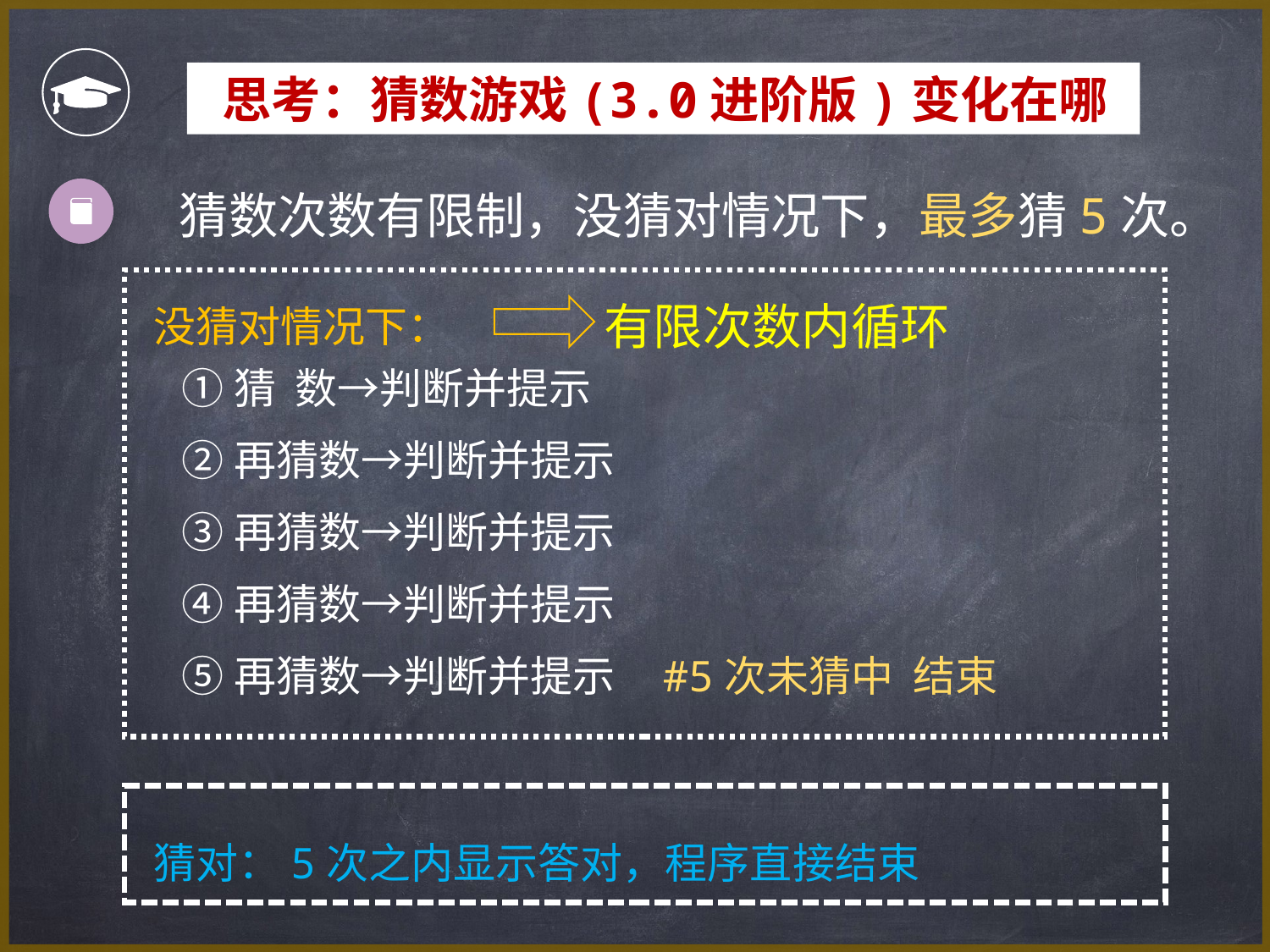

思考：猜数游戏(3.0进阶版)变化在哪
猜数次数有限制，没猜对情况下，最多猜5次。

  没猜对情况下：
      ①猜  数→判断并提示
      ②再猜数→判断并提示
      ③再猜数→判断并提示
      ④再猜数→判断并提示
      ⑤再猜数→判断并提示    #5次未猜中  结束

有限次数内循环

  猜对：5次之内显示答对，程序直接结束